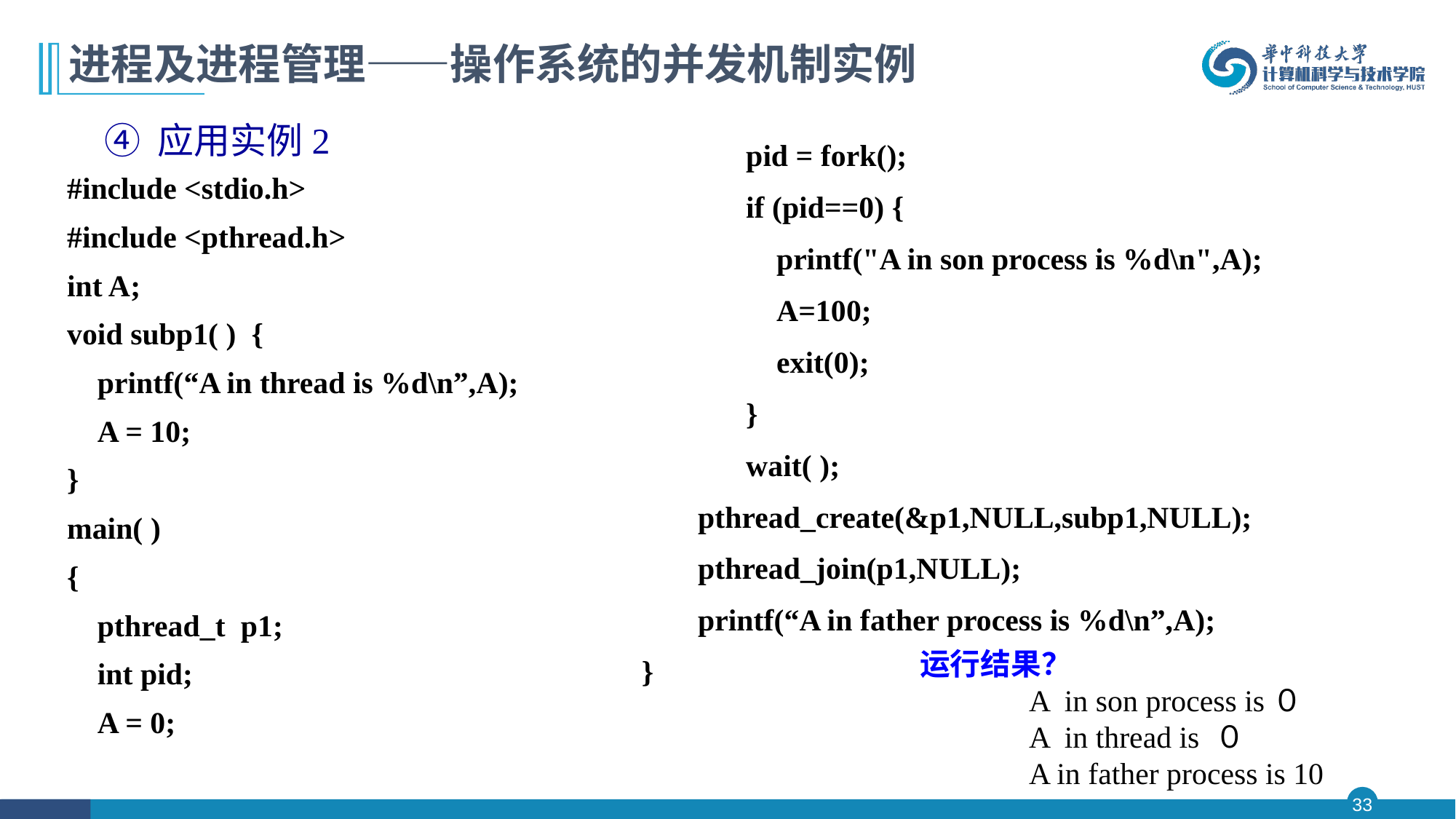

# 进程及进程管理——操作系统的并发机制实例
④ 应用实例2
		pid = fork();
		if (pid==0) {
		    printf("A in son process is %d\n",A);
		    A=100;
		    exit(0);
		}
		wait( );
	        pthread_create(&p1,NULL,subp1,NULL);
	        pthread_join(p1,NULL);
	        printf(“A in father process is %d\n”,A);
      }
	#include <stdio.h>
	#include <pthread.h>
	int A;
	void subp1( )  {
	    printf(“A in thread is %d\n”,A);
	    A = 10;
	}
	main( )
	{
	    pthread_t  p1;
	    int pid;
	    A = 0;
运行结果？
	A  in son process is０
	A  in thread is ０
	A in father process is 10